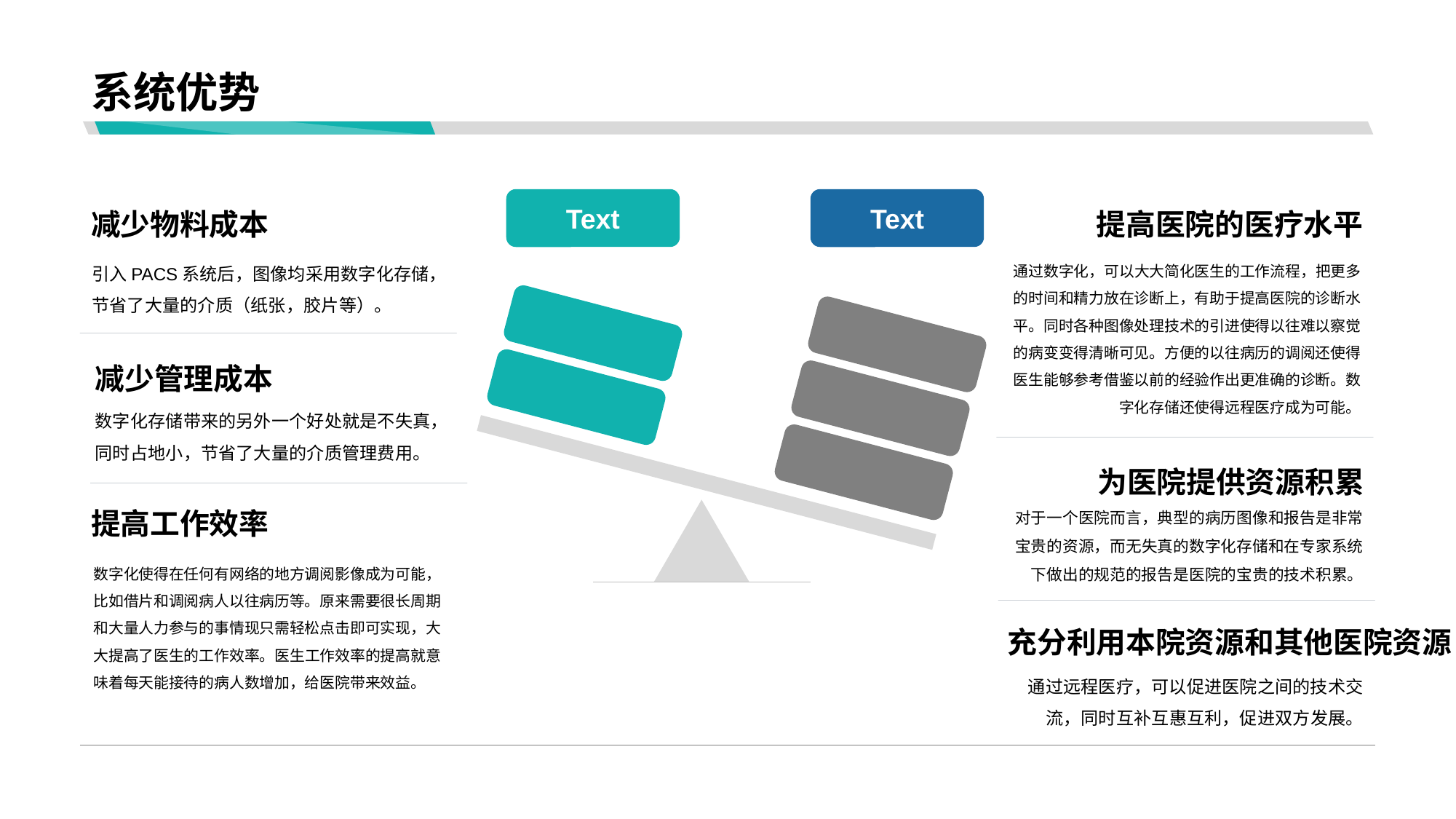

# 系统优势
Text
Text

减少物料成本
引入PACS系统后，图像均采用数字化存储，节省了大量的介质（纸张，胶片等）。
提高医院的医疗水平
通过数字化，可以大大简化医生的工作流程，把更多的时间和精力放在诊断上，有助于提高医院的诊断水平。同时各种图像处理技术的引进使得以往难以察觉的病变变得清晰可见。方便的以往病历的调阅还使得医生能够参考借鉴以前的经验作出更准确的诊断。数字化存储还使得远程医疗成为可能。
数字化存储带来的另外一个好处就是不失真，同时占地小，节省了大量的介质管理费用。
对于一个医院而言，典型的病历图像和报告是非常宝贵的资源，而无失真的数字化存储和在专家系统下做出的规范的报告是医院的宝贵的技术积累。
通过远程医疗，可以促进医院之间的技术交流，同时互补互惠互利，促进双方发展。
减少管理成本
为医院提供资源积累
提高工作效率
数字化使得在任何有网络的地方调阅影像成为可能，比如借片和调阅病人以往病历等。原来需要很长周期和大量人力参与的事情现只需轻松点击即可实现，大大提高了医生的工作效率。医生工作效率的提高就意味着每天能接待的病人数增加，给医院带来效益。
充分利用本院资源和其他医院资源
16